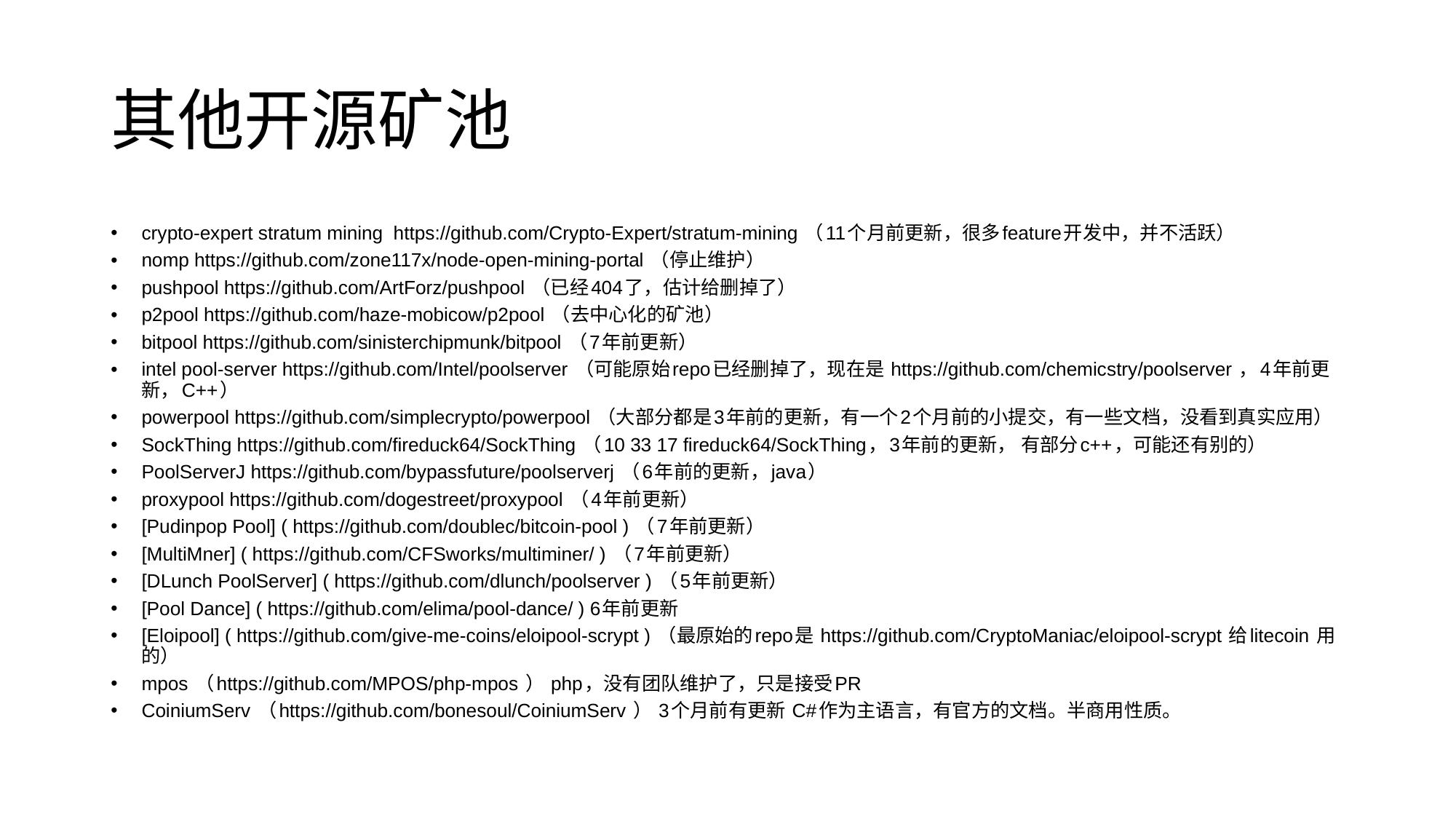

# 其他开源矿池
crypto-expert stratum mining  https://github.com/Crypto-Expert/stratum-mining （11个月前更新，很多feature开发中，并不活跃）
nomp https://github.com/zone117x/node-open-mining-portal （停止维护）
pushpool https://github.com/ArtForz/pushpool （已经404了，估计给删掉了）
p2pool https://github.com/haze-mobicow/p2pool （去中心化的矿池）
bitpool https://github.com/sinisterchipmunk/bitpool （7年前更新）
intel pool-server https://github.com/Intel/poolserver （可能原始repo已经删掉了，现在是 https://github.com/chemicstry/poolserver ，4年前更新，C++）
powerpool https://github.com/simplecrypto/powerpool （大部分都是3年前的更新，有一个2个月前的小提交，有一些文档，没看到真实应用）
SockThing https://github.com/fireduck64/SockThing （10 33 17 fireduck64/SockThing，3年前的更新， 有部分c++，可能还有别的）
PoolServerJ https://github.com/bypassfuture/poolserverj （6年前的更新，java）
proxypool https://github.com/dogestreet/proxypool （4年前更新）
[Pudinpop Pool] ( https://github.com/doublec/bitcoin-pool ) （7年前更新）
[MultiMner] ( https://github.com/CFSworks/multiminer/ ) （7年前更新）
[DLunch PoolServer] ( https://github.com/dlunch/poolserver ) （5年前更新）
[Pool Dance] ( https://github.com/elima/pool-dance/ ) 6年前更新
[Eloipool] ( https://github.com/give-me-coins/eloipool-scrypt ) （最原始的repo是 https://github.com/CryptoManiac/eloipool-scrypt 给litecoin 用的）
mpos （https://github.com/MPOS/php-mpos ） php，没有团队维护了，只是接受PR
CoiniumServ （https://github.com/bonesoul/CoiniumServ ） 3个月前有更新 C#作为主语言，有官方的文档。半商用性质。